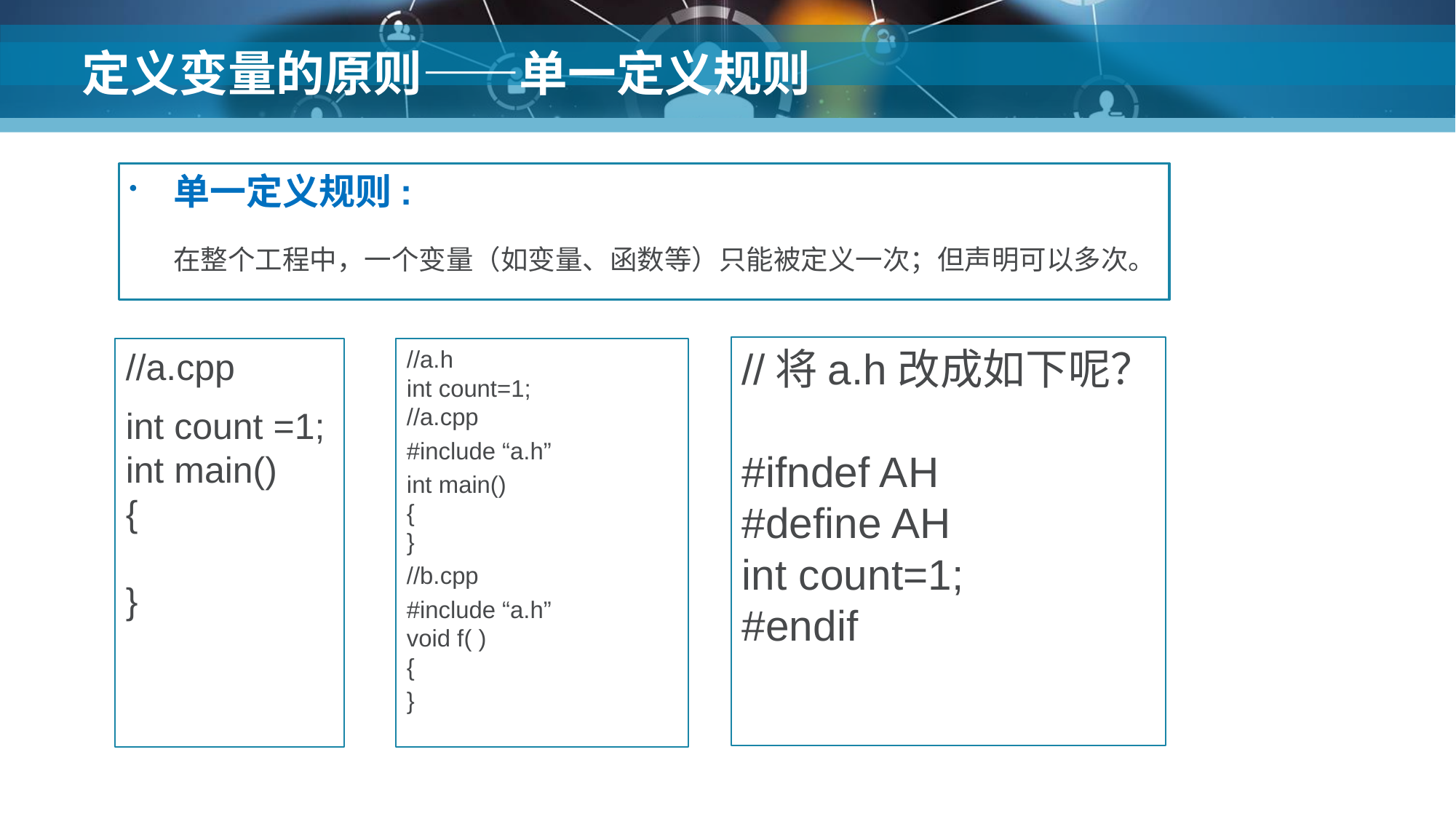

# 定义变量的原则——单一定义规则
单一定义规则:
在整个工程中，一个变量（如变量、函数等）只能被定义一次；但声明可以多次。
//将a.h改成如下呢？
#ifndef AH
#define AH
int count=1;
#endif
//a.cpp
int count =1;
int main()
{
}
//a.h
int count=1;
//a.cpp
#include “a.h”
int main()
{
}
//b.cpp
#include “a.h”
void f( )
{
}